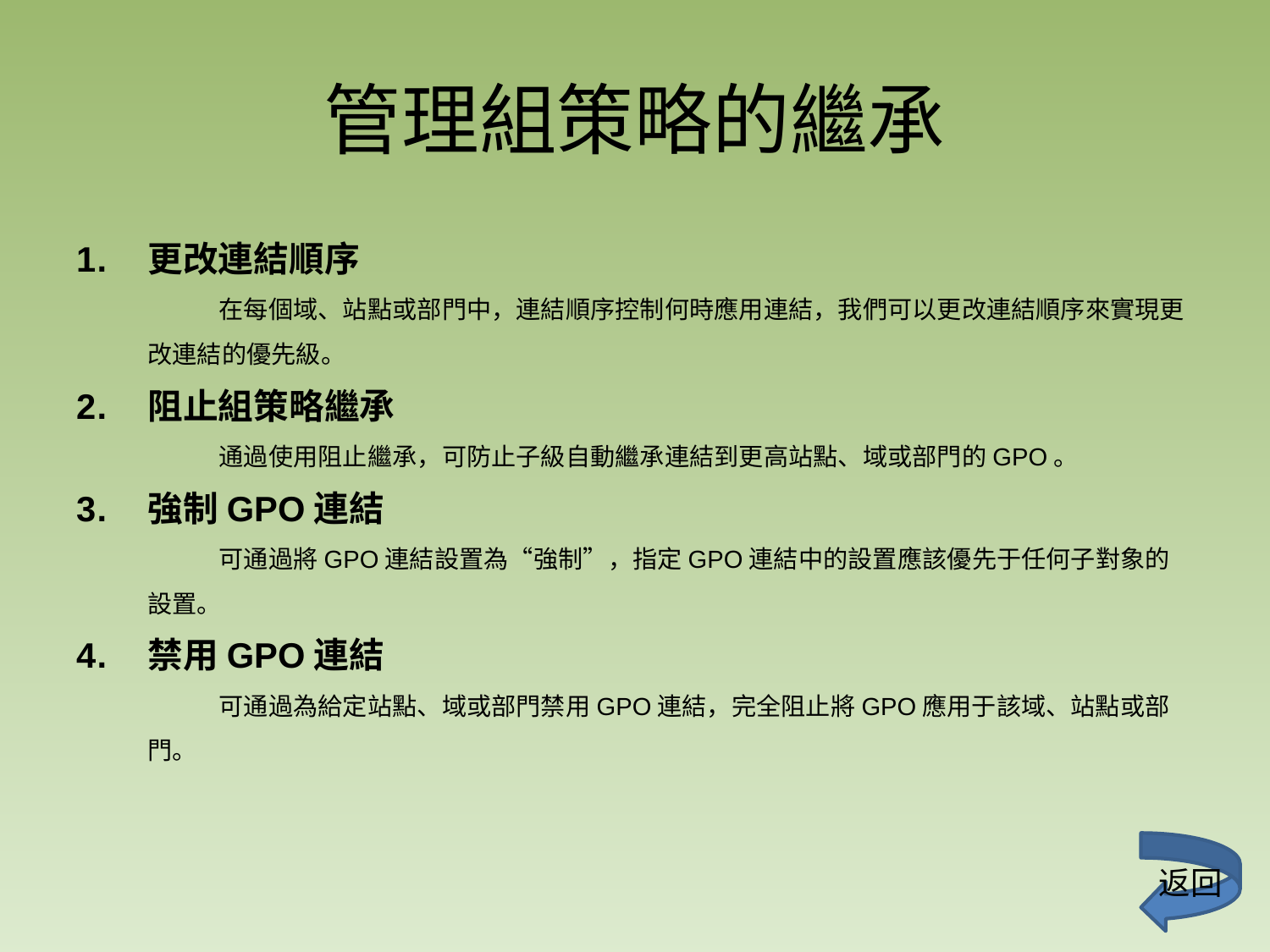

# 管理組策略的繼承
更改連結順序
在每個域、站點或部門中，連結順序控制何時應用連結，我們可以更改連結順序來實現更改連結的優先級。
阻止組策略繼承
通過使用阻止繼承，可防止子級自動繼承連結到更高站點、域或部門的GPO。
強制GPO連結
可通過將GPO連結設置為“強制”，指定GPO連結中的設置應該優先于任何子對象的設置。
禁用GPO連結
可通過為給定站點、域或部門禁用GPO連結，完全阻止將GPO應用于該域、站點或部門。
返回